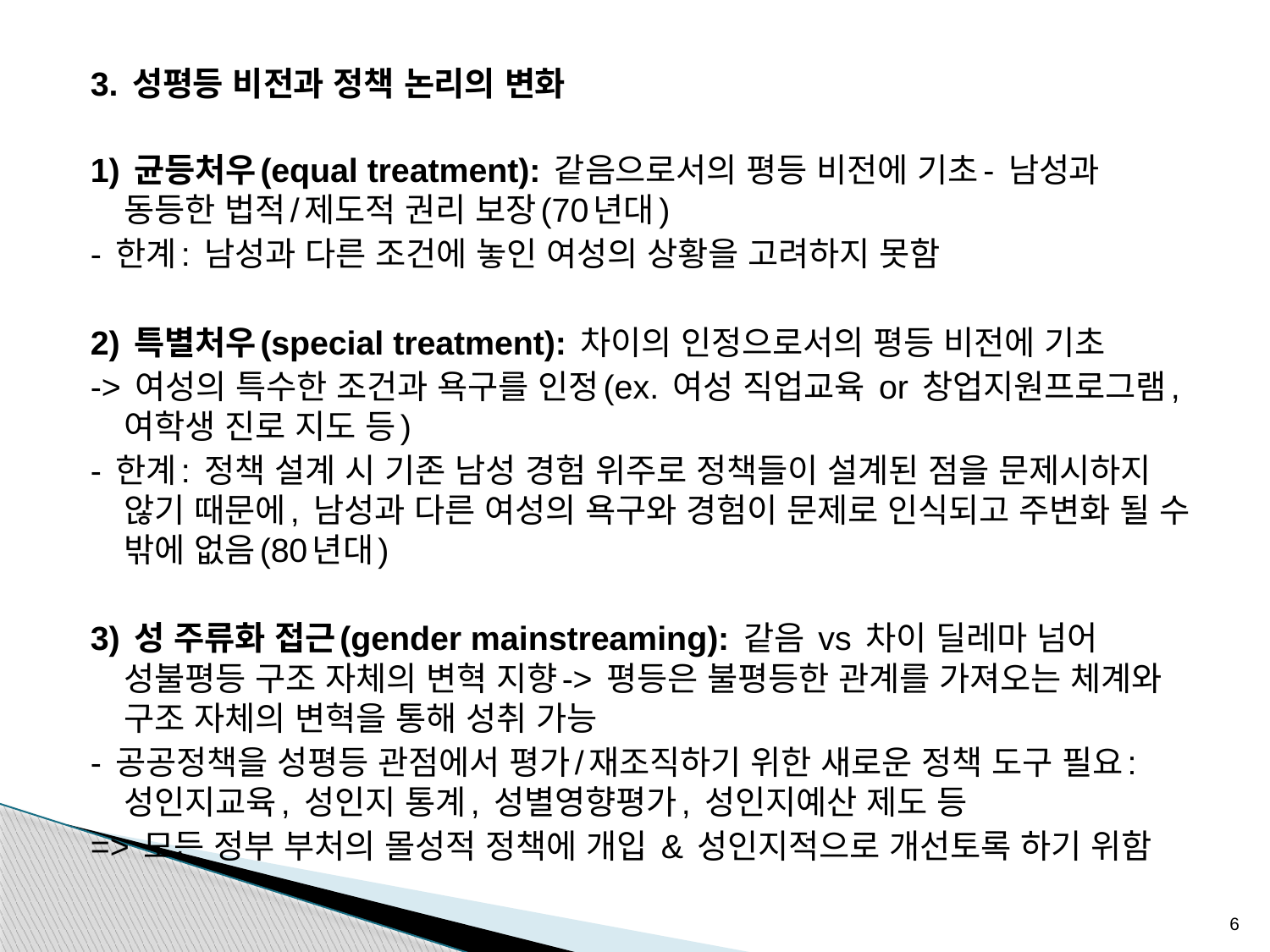

3. 성평등 비전과 정책 논리의 변화

1) 균등처우(equal treatment): 같음으로서의 평등 비전에 기초- 남성과 동등한 법적/제도적 권리 보장(70년대)
- 한계: 남성과 다른 조건에 놓인 여성의 상황을 고려하지 못함

2) 특별처우(special treatment): 차이의 인정으로서의 평등 비전에 기초
-> 여성의 특수한 조건과 욕구를 인정(ex. 여성 직업교육 or 창업지원프로그램, 여학생 진로 지도 등)
- 한계: 정책 설계 시 기존 남성 경험 위주로 정책들이 설계된 점을 문제시하지 않기 때문에, 남성과 다른 여성의 욕구와 경험이 문제로 인식되고 주변화 될 수 밖에 없음(80년대)

3) 성 주류화 접근(gender mainstreaming): 같음 vs 차이 딜레마 넘어 성불평등 구조 자체의 변혁 지향-> 평등은 불평등한 관계를 가져오는 체계와 구조 자체의 변혁을 통해 성취 가능
- 공공정책을 성평등 관점에서 평가/재조직하기 위한 새로운 정책 도구 필요: 성인지교육, 성인지 통계, 성별영향평가, 성인지예산 제도 등
=> 모든 정부 부처의 몰성적 정책에 개입 & 성인지적으로 개선토록 하기 위함

6